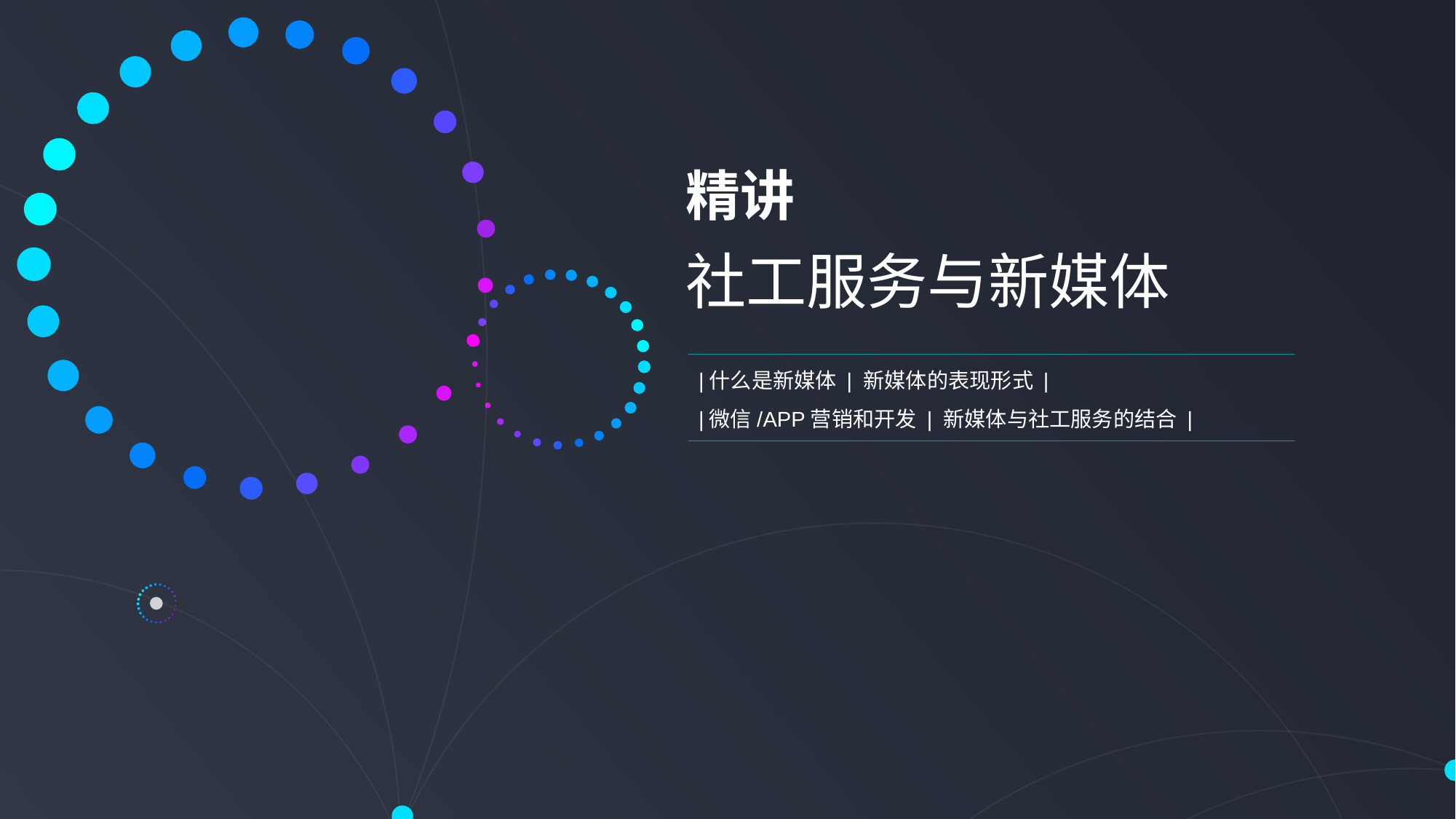

精讲
社工服务与新媒体

|什么是新媒体 | 新媒体的表现形式 |
|微信/APP营销和开发 | 新媒体与社工服务的结合 |